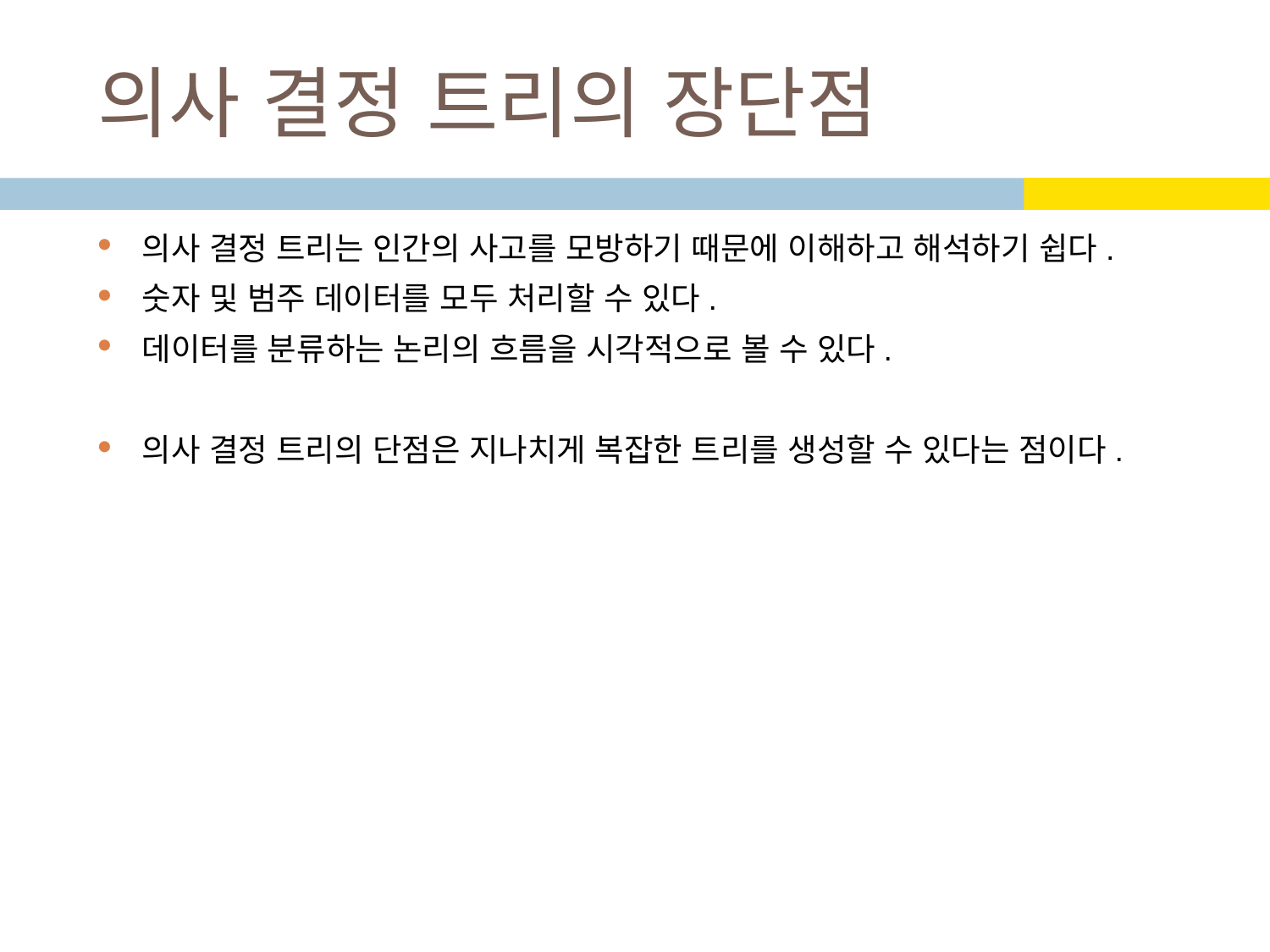

# 의사 결정 트리의 장단점
의사 결정 트리는 인간의 사고를 모방하기 때문에 이해하고 해석하기 쉽다.
숫자 및 범주 데이터를 모두 처리할 수 있다.
데이터를 분류하는 논리의 흐름을 시각적으로 볼 수 있다.

의사 결정 트리의 단점은 지나치게 복잡한 트리를 생성할 수 있다는 점이다.